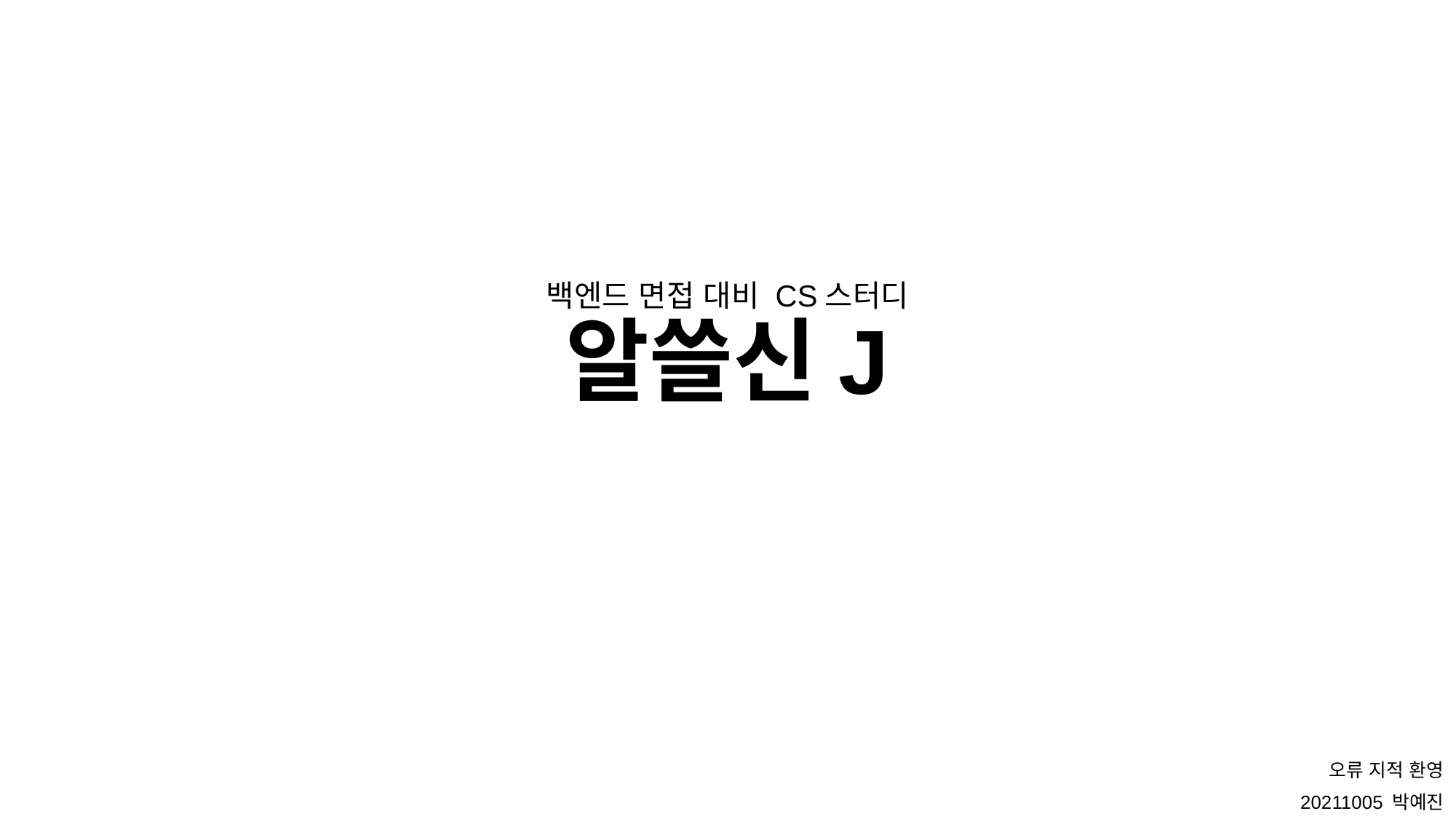

# 알쓸신J
백엔드 면접 대비 CS스터디
오류 지적 환영
20211005 박예진